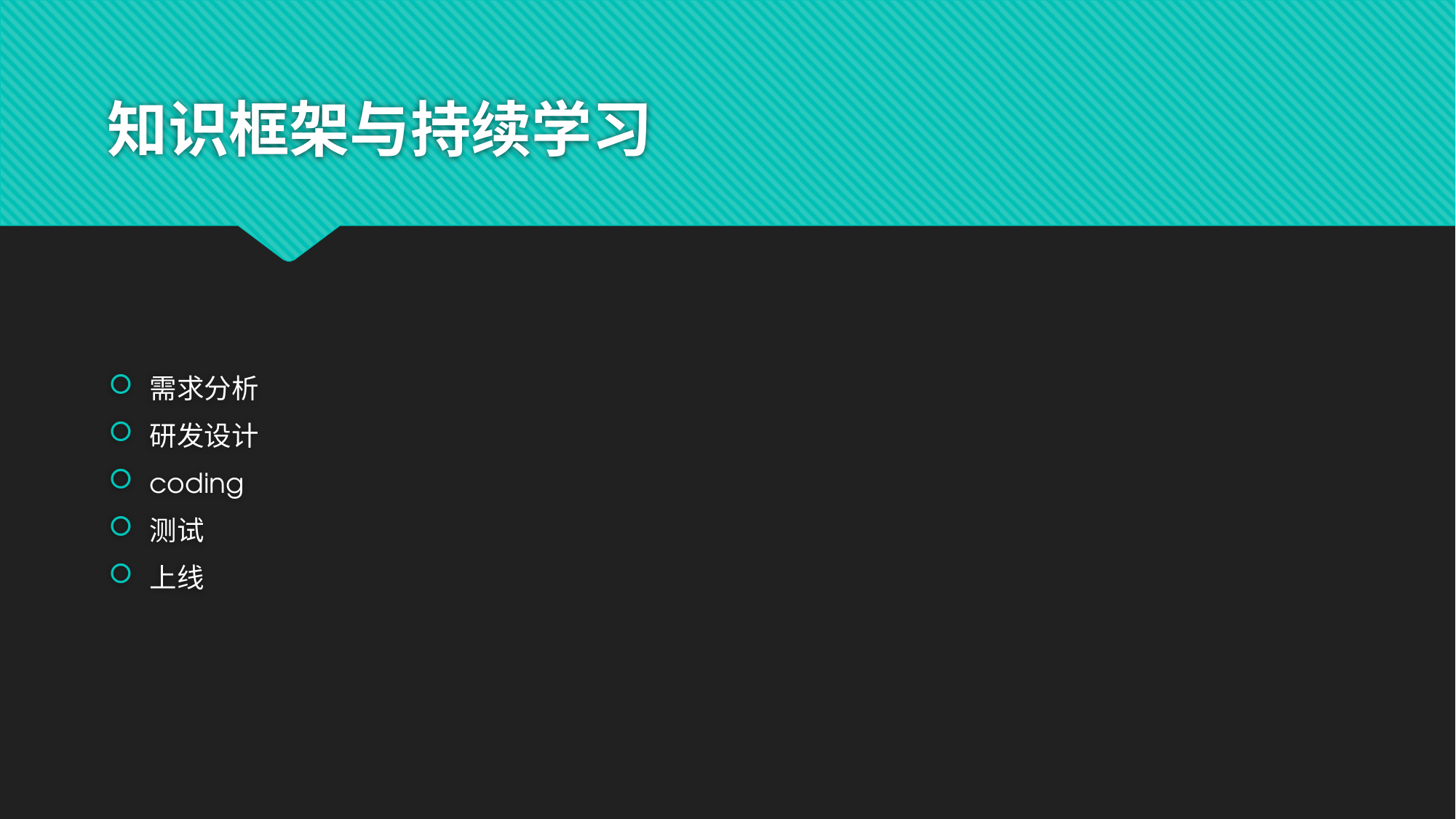

# 知识框架与持续学习
需求分析
研发设计
coding
测试
上线